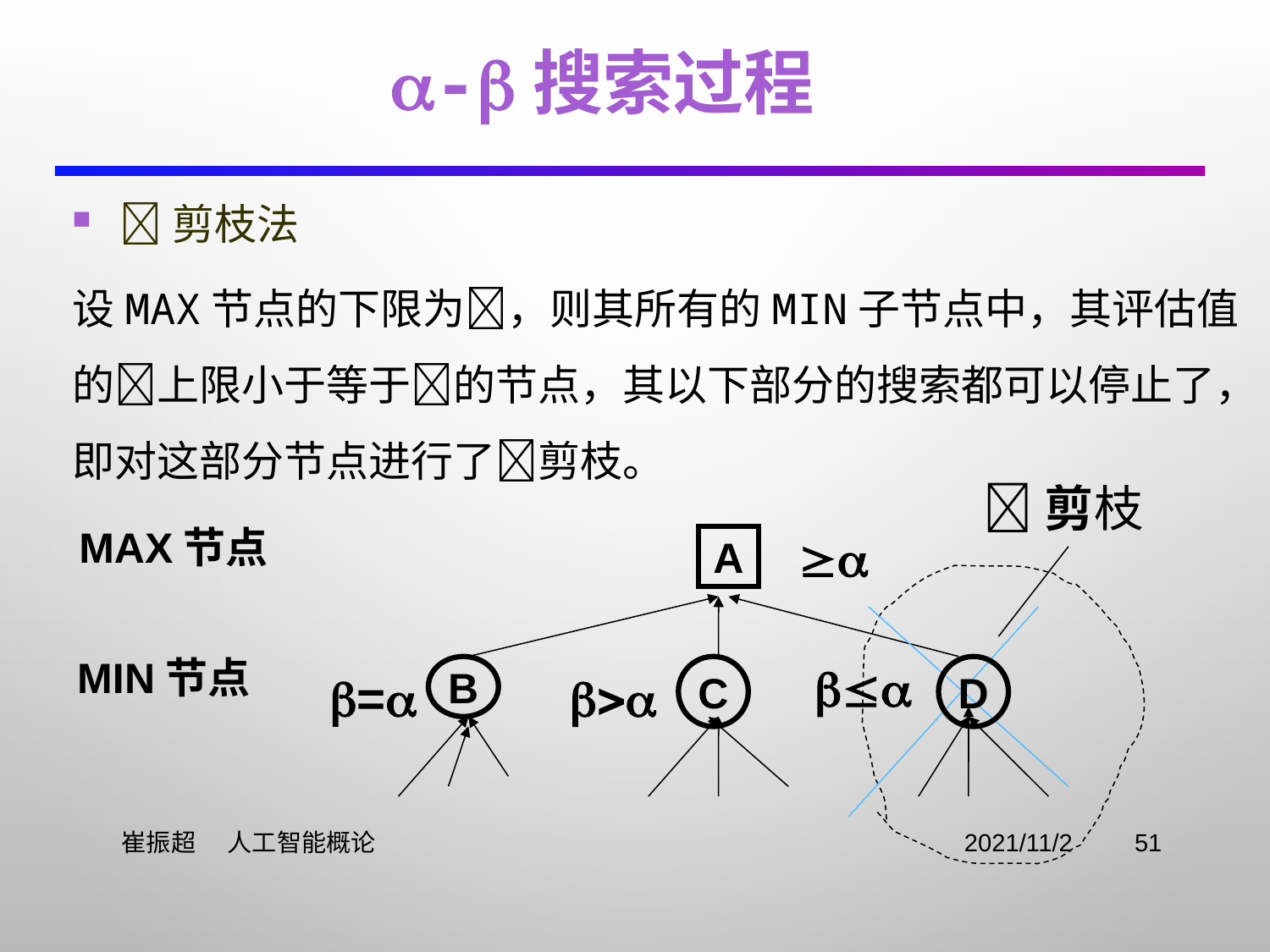

α-β搜索过程
α剪枝法
设MAX节点的下限为α，则其所有的MIN子节点中，其评估值的β上限小于等于α的节点，其以下部分的搜索都可以停止了，即对这部分节点进行了α剪枝。
α剪枝
MAX节点
A
≥α

MIN节点
B
C
β≤α
D
β=α
β>α

 崔振超    人工智能概论
2021/11/2
51